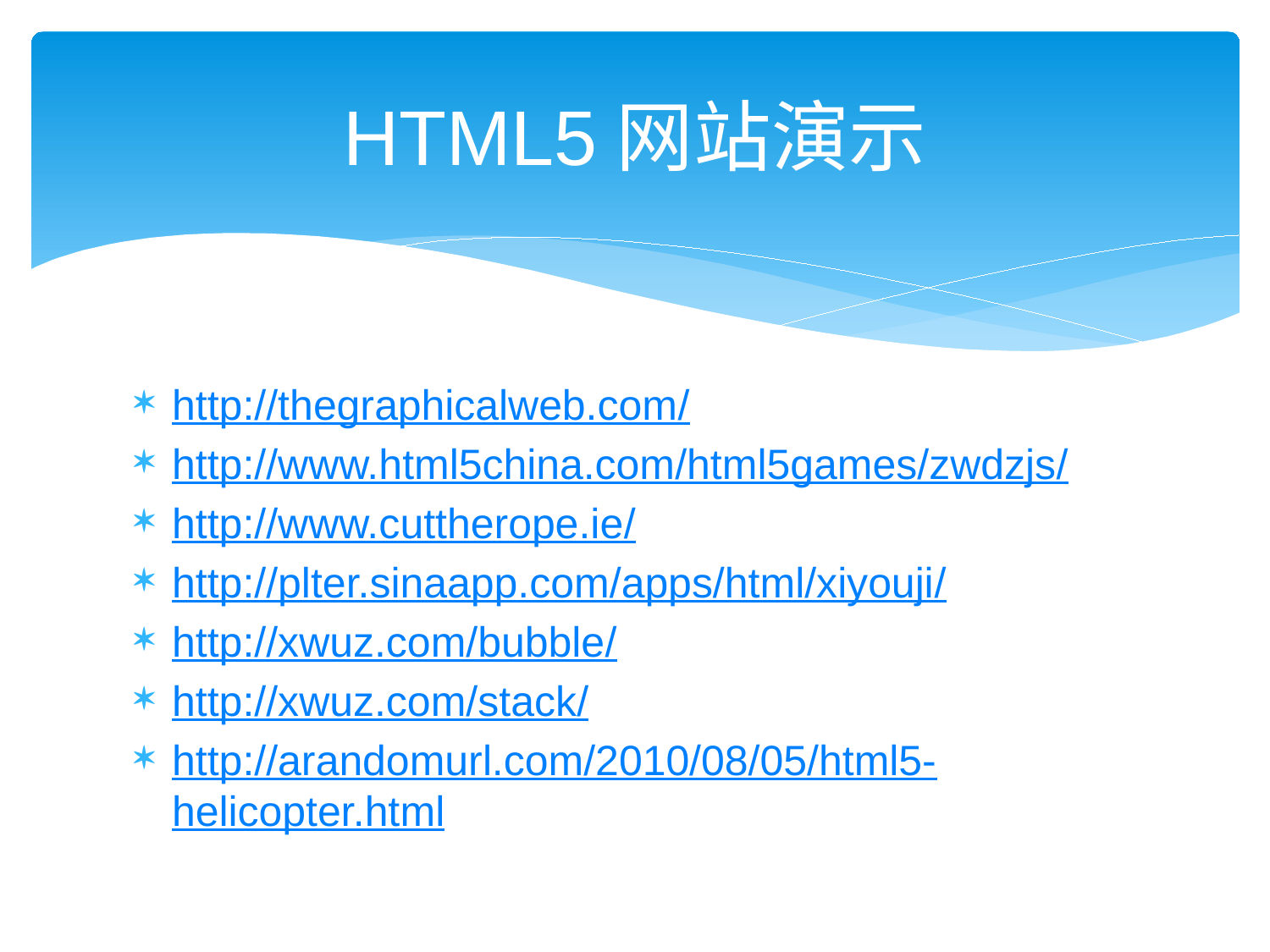

# HTML5网站演示
http://thegraphicalweb.com/
http://www.html5china.com/html5games/zwdzjs/
http://www.cuttherope.ie/
http://plter.sinaapp.com/apps/html/xiyouji/
http://xwuz.com/bubble/
http://xwuz.com/stack/
http://arandomurl.com/2010/08/05/html5-helicopter.html